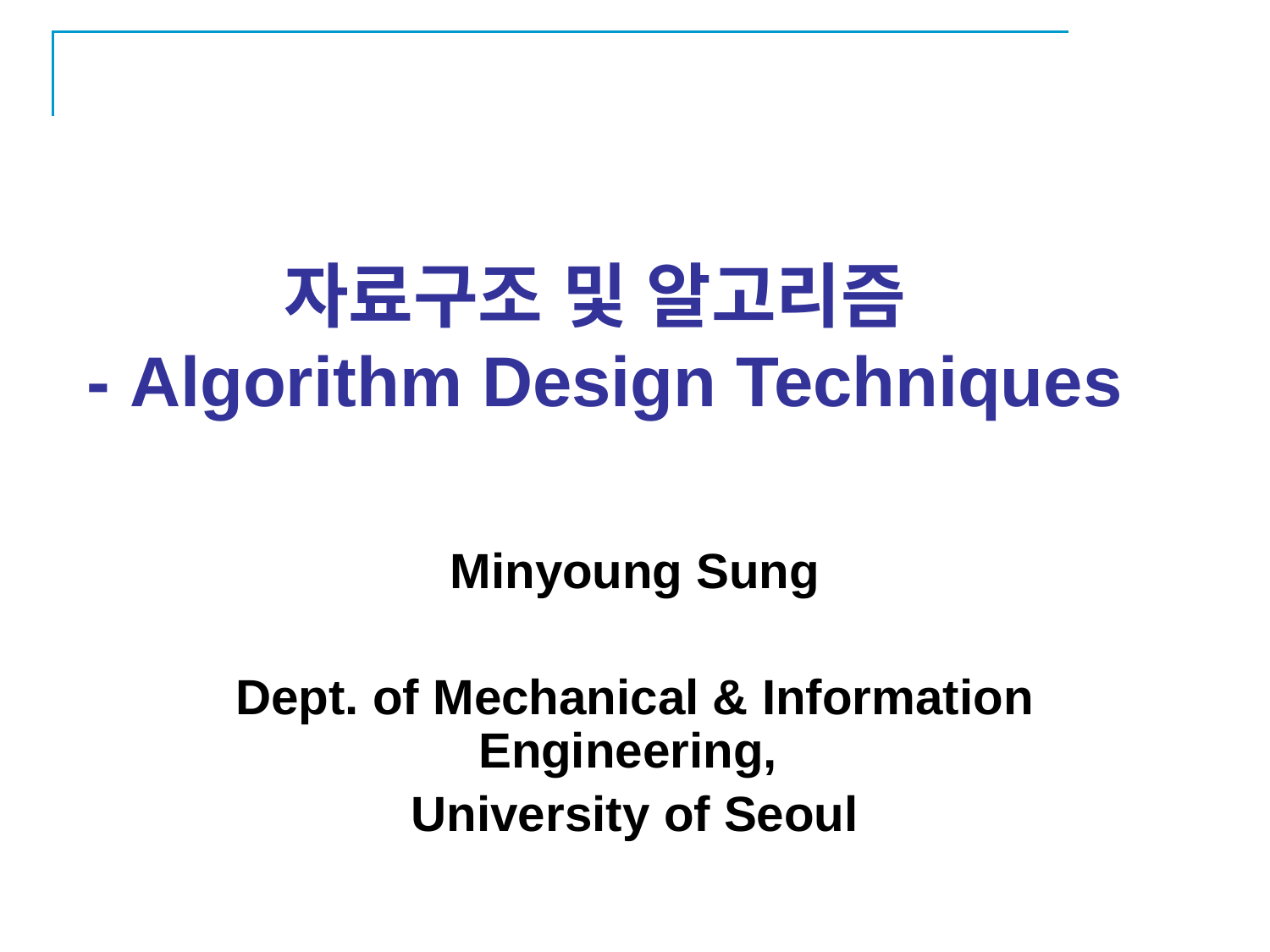

# 자료구조 및 알고리즘 - Algorithm Design Techniques
Minyoung Sung

Dept. of Mechanical & Information Engineering,
University of Seoul